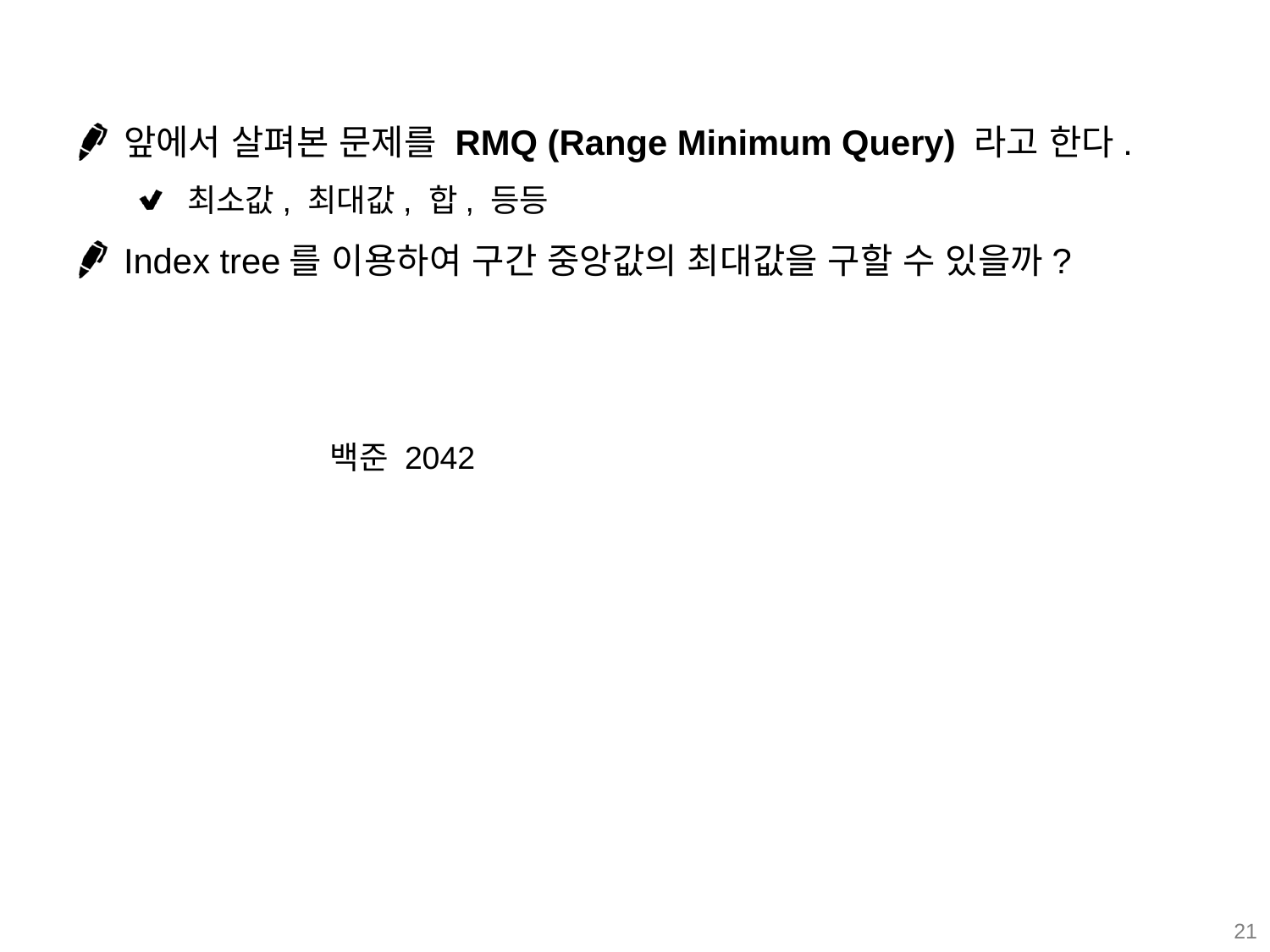

앞에서 살펴본 문제를 RMQ (Range Minimum Query) 라고 한다.
최소값, 최대값, 합, 등등
Index tree를 이용하여 구간 중앙값의 최대값을 구할 수 있을까?
백준 2042
21